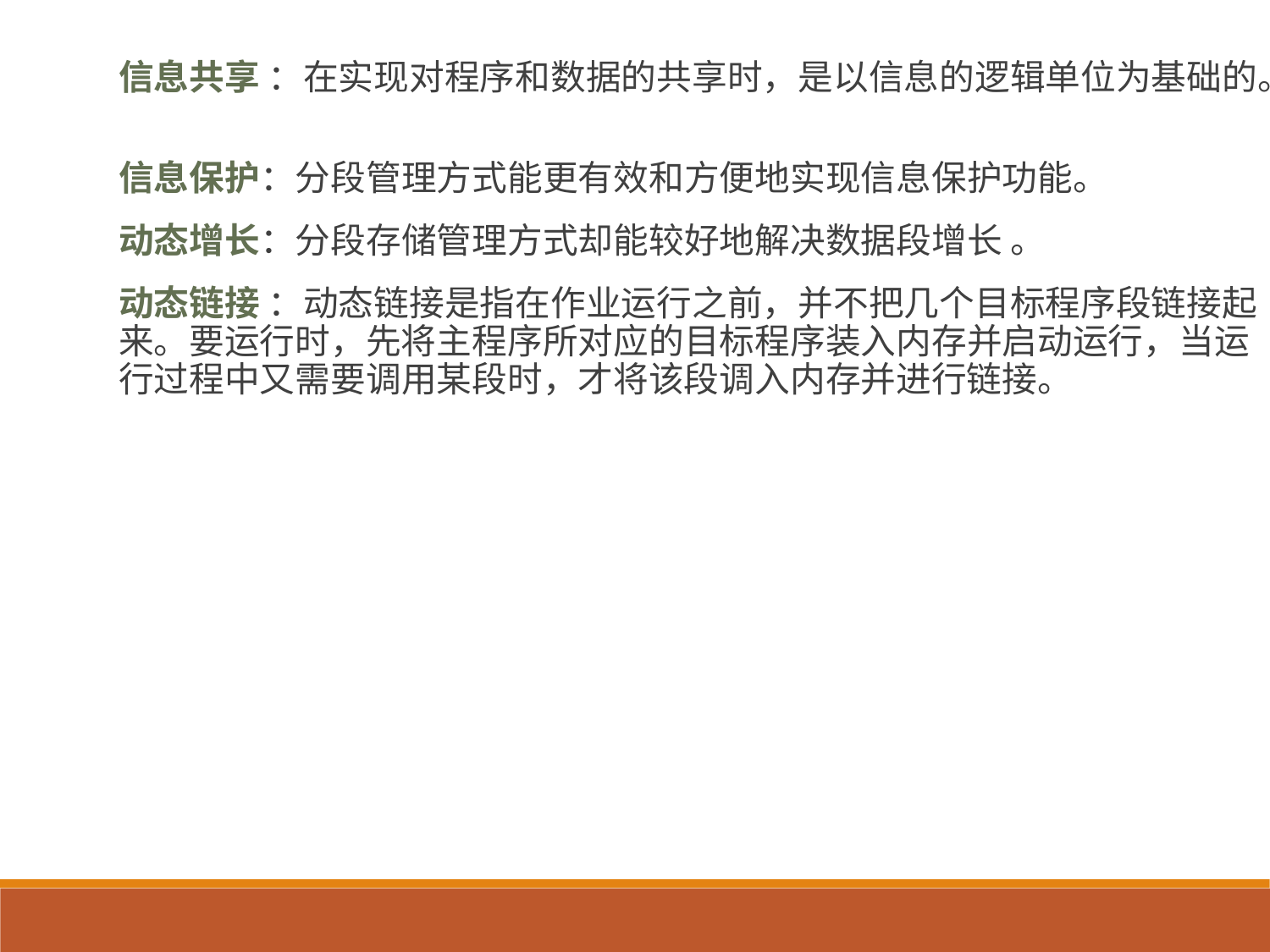

信息共享 ：在实现对程序和数据的共享时，是以信息的逻辑单位为基础的。
信息保护：分段管理方式能更有效和方便地实现信息保护功能。
动态增长：分段存储管理方式却能较好地解决数据段增长 。
动态链接 ：动态链接是指在作业运行之前，并不把几个目标程序段链接起来。要运行时，先将主程序所对应的目标程序装入内存并启动运行，当运行过程中又需要调用某段时，才将该段调入内存并进行链接。